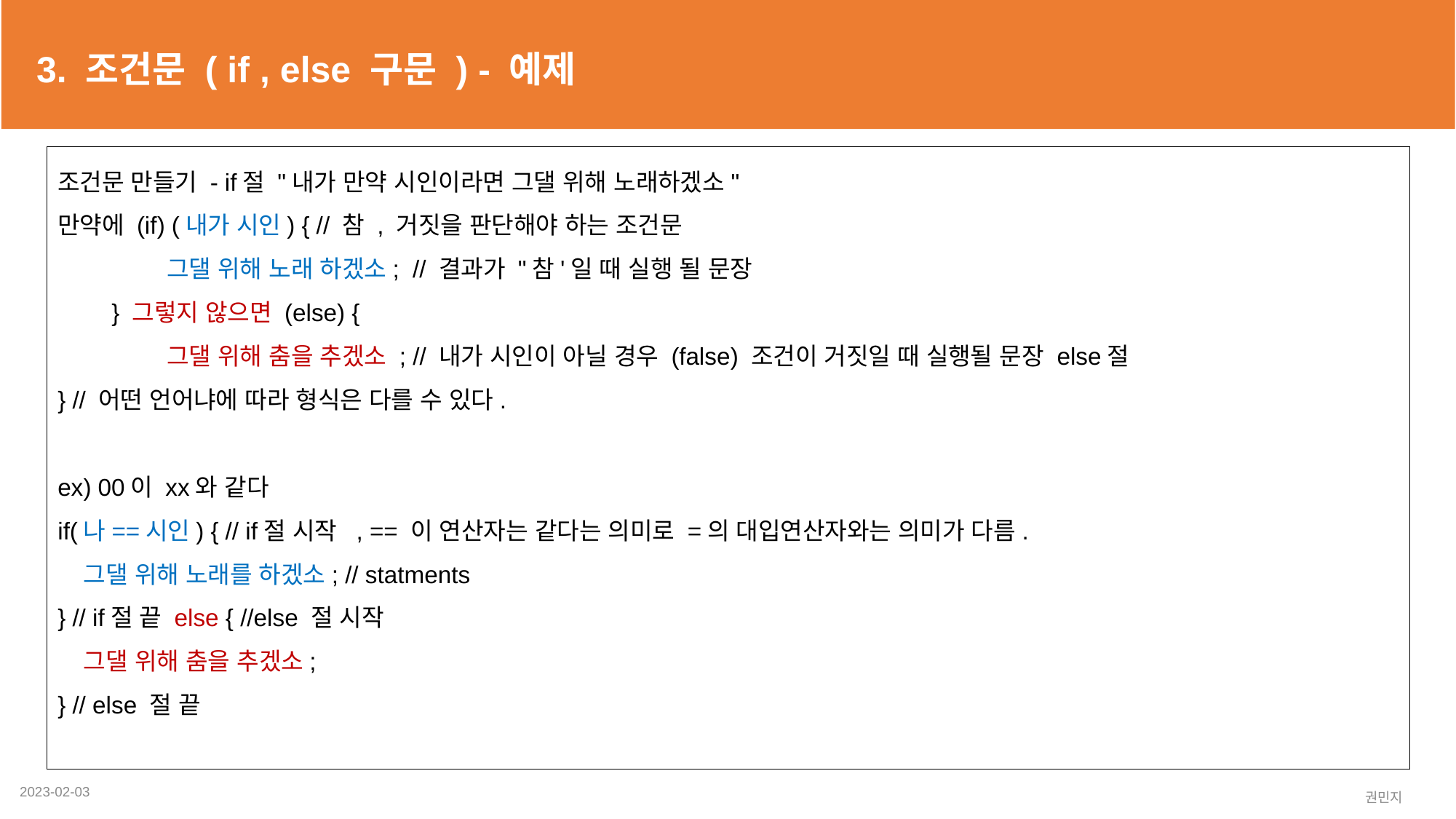

3. 조건문 ( if , else 구문 ) - 예제
조건문 만들기 - if절 "내가 만약 시인이라면 그댈 위해 노래하겠소"
만약에 (if) (내가 시인) { // 참 , 거짓을 판단해야 하는 조건문
	그댈 위해 노래 하겠소;  // 결과가 "참'일 때 실행 될 문장
        } 그렇지 않으면 (else) {
	그댈 위해 춤을 추겠소 ; // 내가 시인이 아닐 경우 (false) 조건이 거짓일 때 실행될 문장 else절
} // 어떤 언어냐에 따라 형식은 다를 수 있다.

ex) 00이 xx와 같다
if(나==시인) { // if절 시작  , == 이 연산자는 같다는 의미로 =의 대입연산자와는 의미가 다름.
   그댈 위해 노래를 하겠소; // statments
} // if절 끝 else { //else 절 시작
   그댈 위해 춤을 추겠소;
} // else 절 끝
2023-02-03
권민지